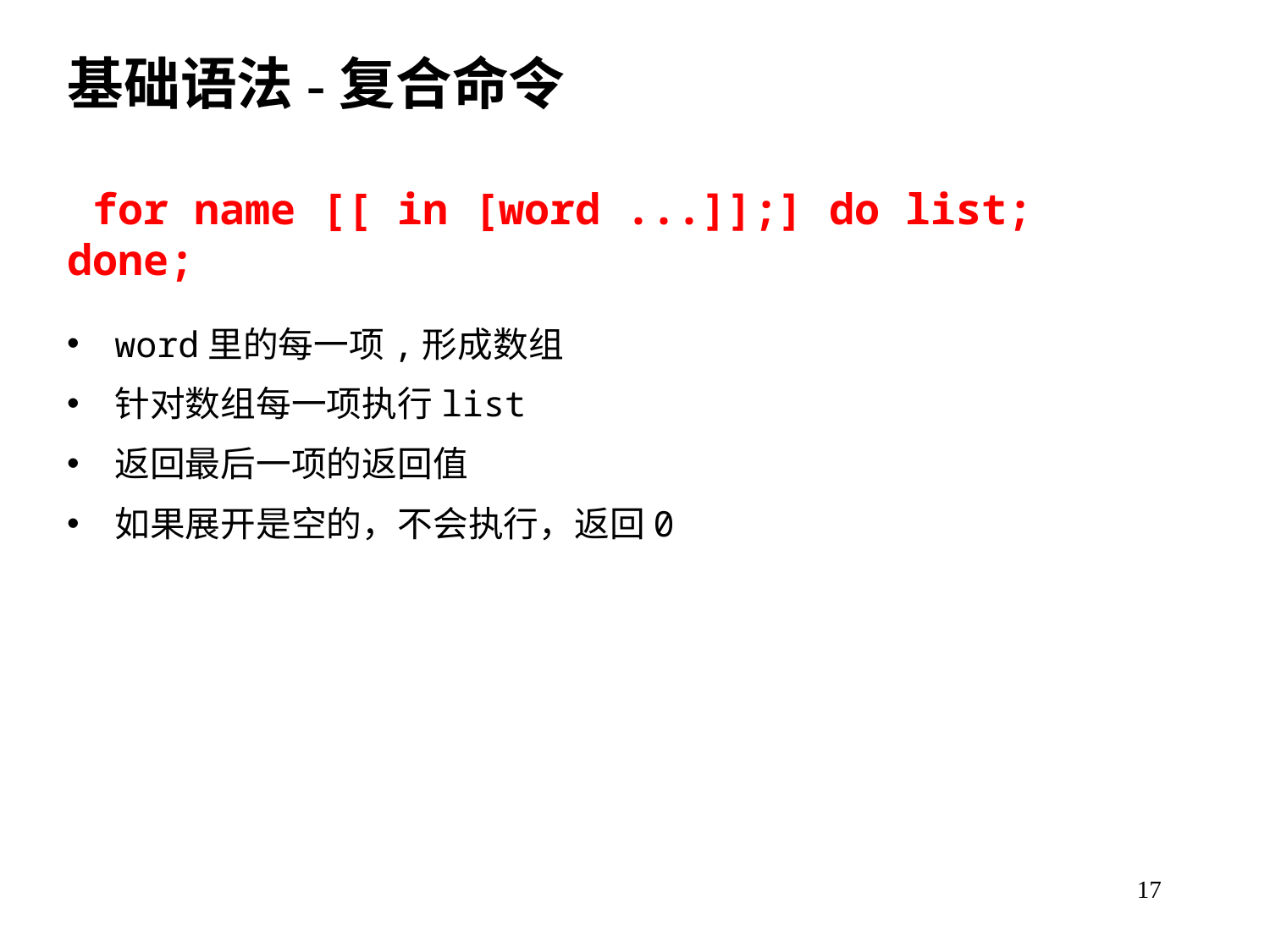

基础语法-复合命令
 for name [[ in [word ...]];] do list; done;
word里的每一项,形成数组
针对数组每一项执行list
返回最后一项的返回值
如果展开是空的，不会执行，返回0
17